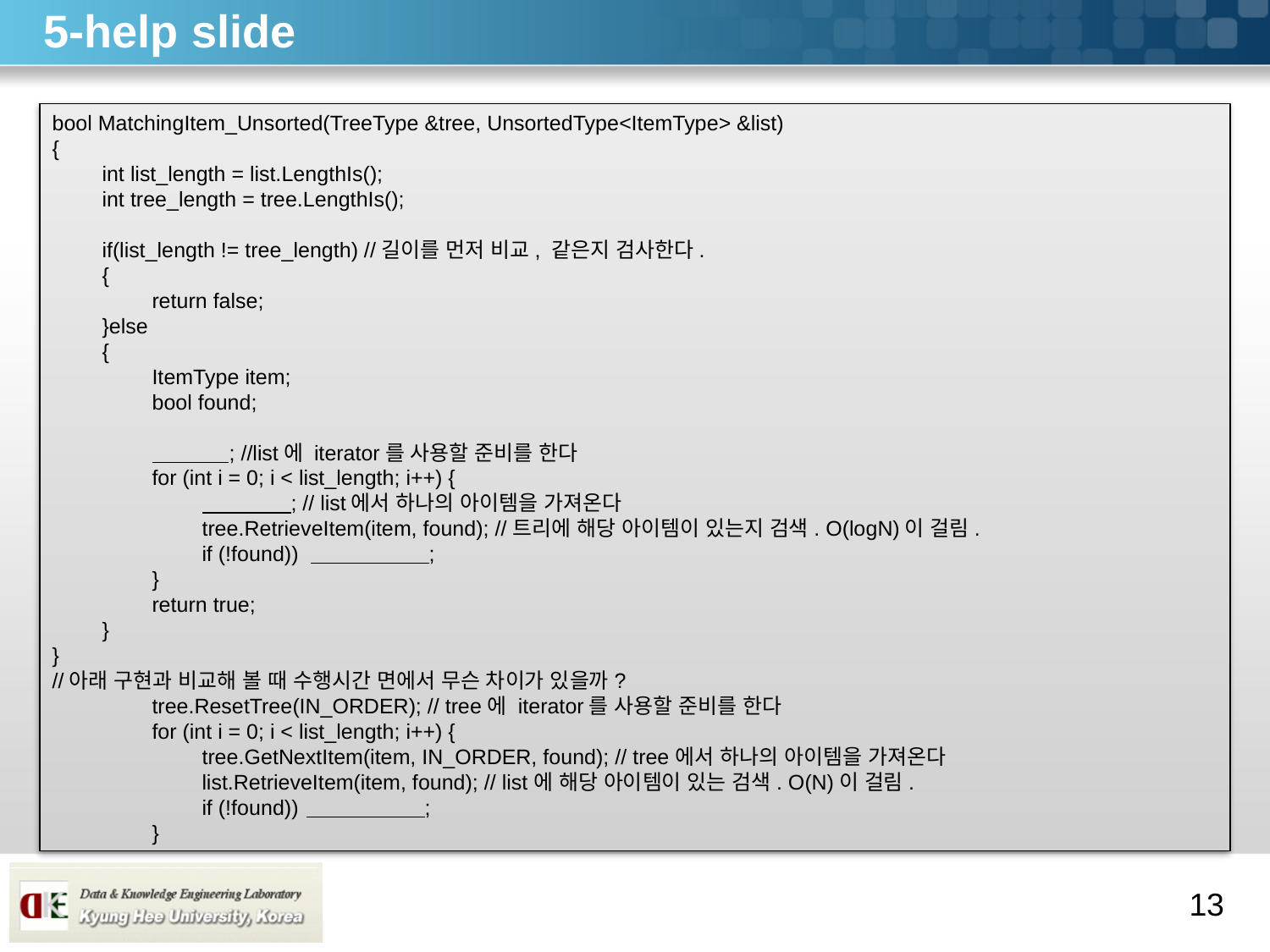

# 5-help slide
bool MatchingItem_Unsorted(TreeType &tree, UnsortedType<ItemType> &list)
{
	int list_length = list.LengthIs();
	int tree_length = tree.LengthIs();

	if(list_length != tree_length) //길이를 먼저 비교, 같은지 검사한다.
	{
		return false;
	}else
	{
		ItemType item;
		bool found;

		             ; //list에 iterator를 사용할 준비를 한다
		for (int i = 0; i < list_length; i++) {
			               ; // list에서 하나의 아이템을 가져온다
			tree.RetrieveItem(item, found); //트리에 해당 아이템이 있는지 검색. O(logN)이 걸림.
			if (!found))                      ;
		}
		return true;
	}
}
//아래 구현과 비교해 볼 때 수행시간 면에서 무슨 차이가 있을까?
		tree.ResetTree(IN_ORDER); // tree에 iterator를 사용할 준비를 한다
		for (int i = 0; i < list_length; i++) {
			tree.GetNextItem(item, IN_ORDER, found); // tree에서 하나의 아이템을 가져온다
			list.RetrieveItem(item, found); // list에 해당 아이템이 있는 검색. O(N)이 걸림.
			if (!found)) 	                    ;
		}